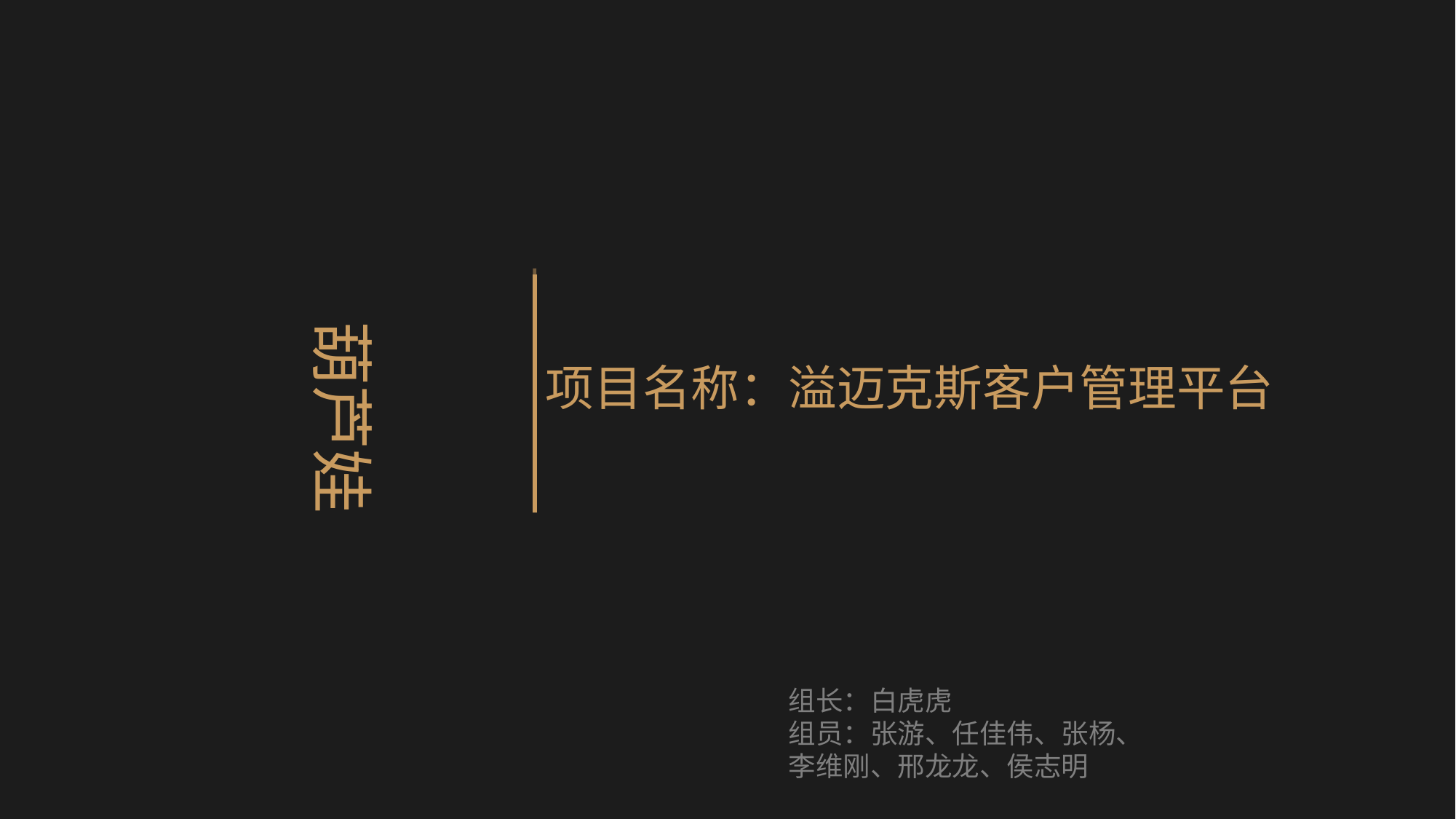

# 项目名称：溢迈克斯客户管理平台
葫芦娃
组长：白虎虎
组员：张游、任佳伟、张杨、
李维刚、邢龙龙、侯志明